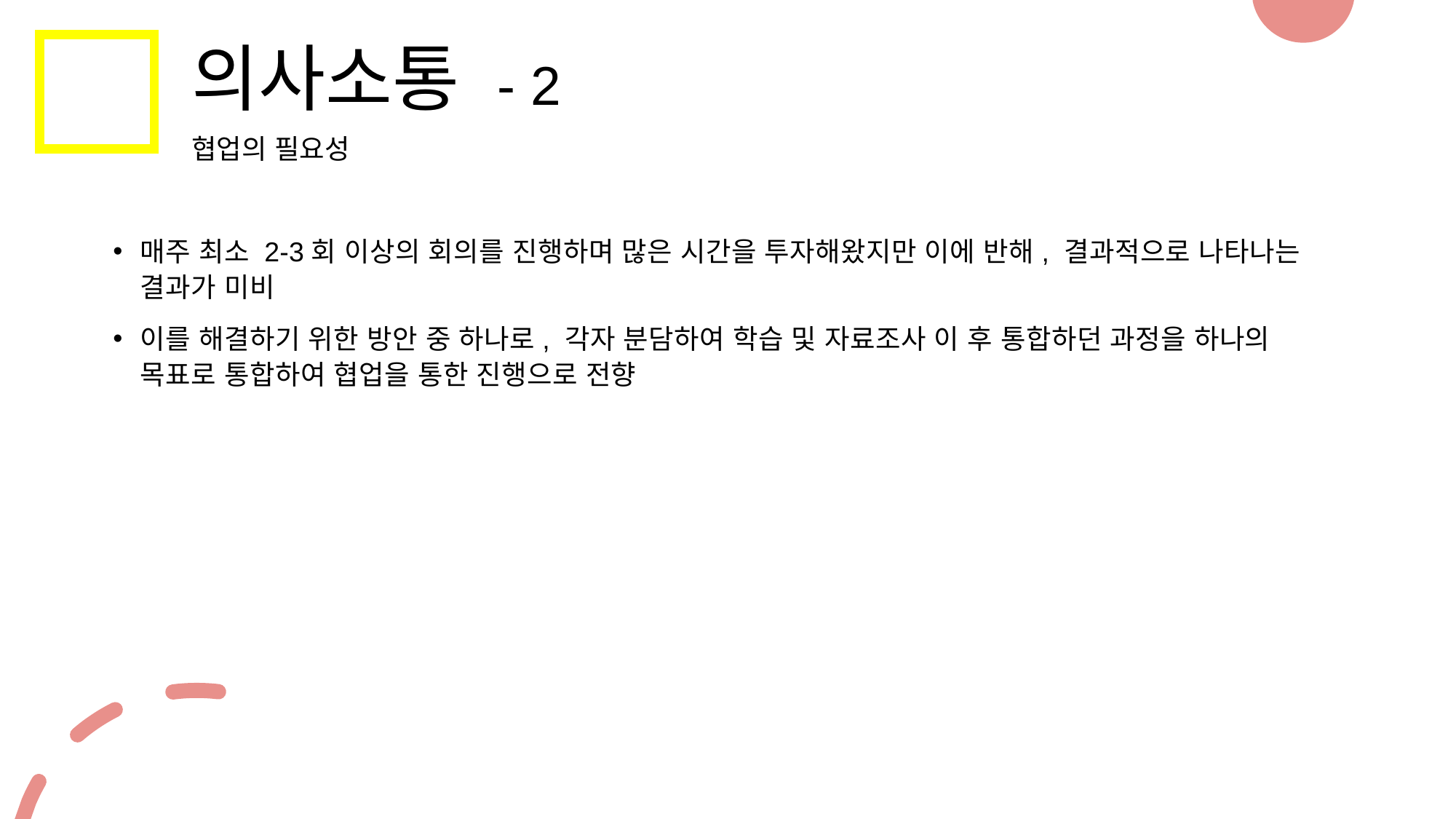

의사소통 - 2

협업의 필요성
매주 최소 2-3회 이상의 회의를 진행하며 많은 시간을 투자해왔지만 이에 반해, 결과적으로 나타나는 결과가 미비
이를 해결하기 위한 방안 중 하나로, 각자 분담하여 학습 및 자료조사 이 후 통합하던 과정을 하나의 목표로 통합하여 협업을 통한 진행으로 전향